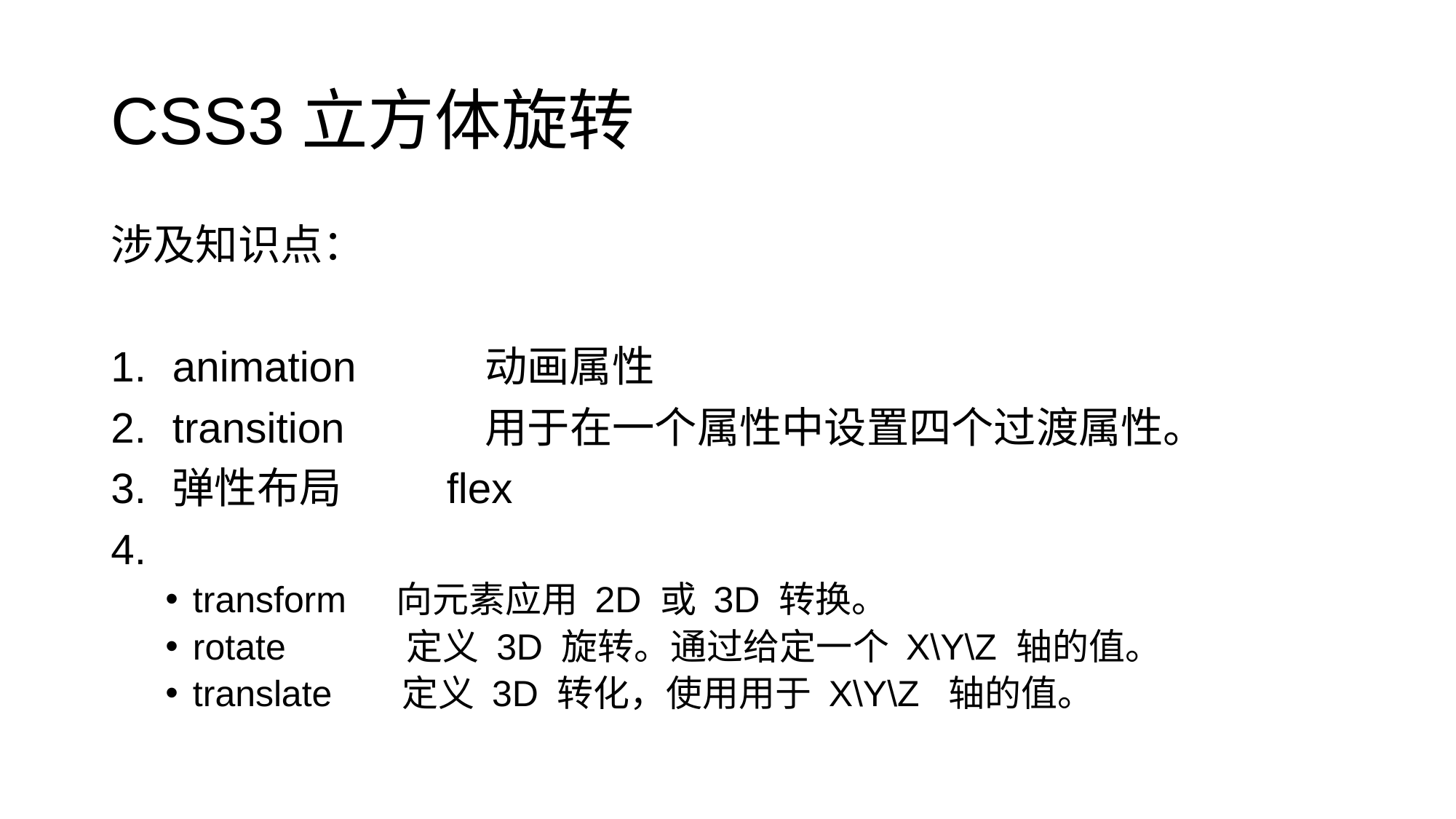

# CSS3立方体旋转
涉及知识点：

animation          动画属性
transition           用于在一个属性中设置四个过渡属性。
弹性布局          flex

transform    向元素应用 2D 或 3D 转换。
rotate           定义 3D 旋转。通过给定一个 X\Y\Z 轴的值。
translate      定义 3D 转化，使用用于 X\Y\Z  轴的值。